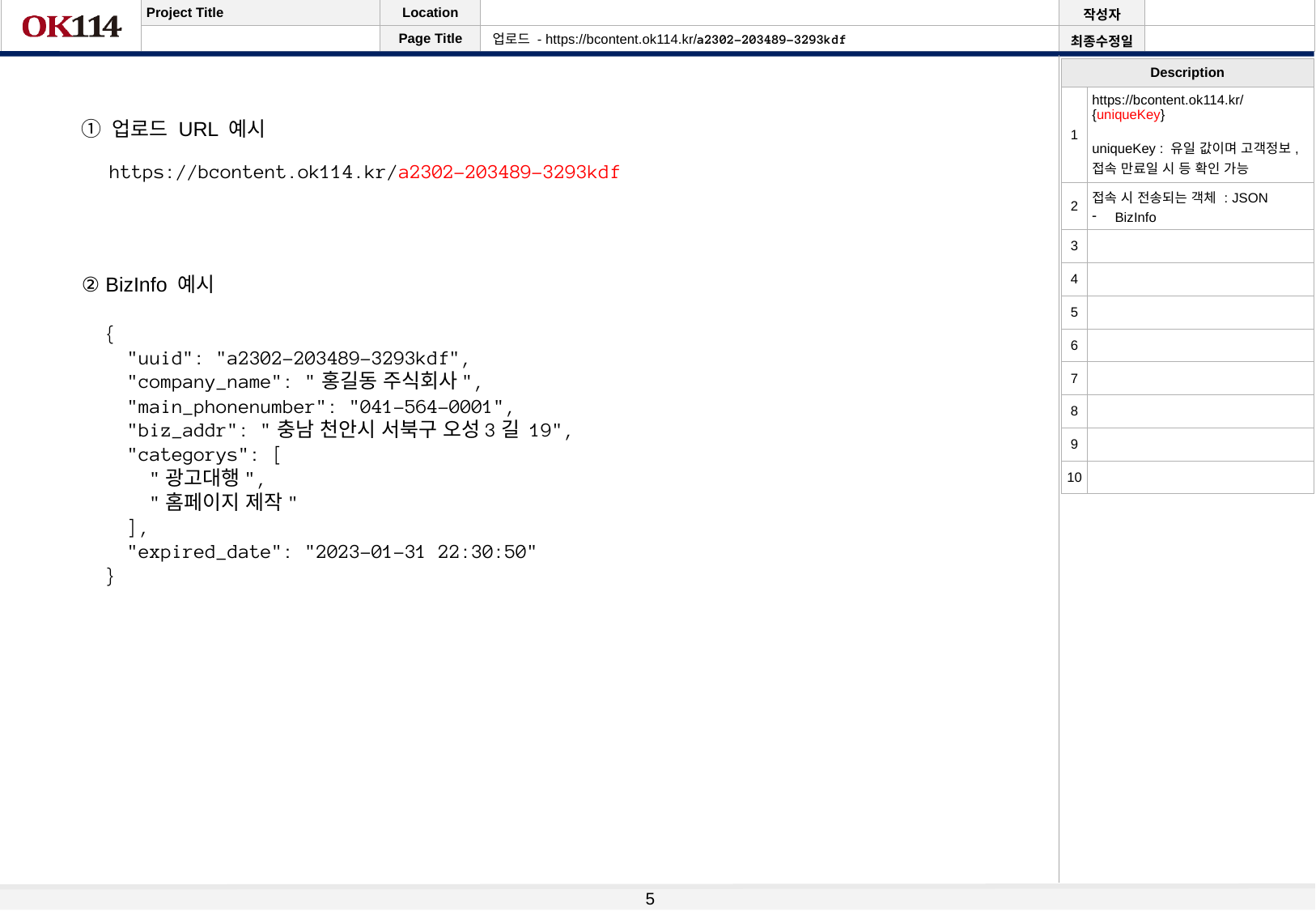

# 업로드 - https://bcontent.ok114.kr/a2302-203489-3293kdf
| Description |  |
| --- | --- |
| 1 | https://bcontent.ok114.kr/{uniqueKey} uniqueKey : 유일 값이며 고객정보, 접속 만료일 시 등 확인 가능 |
| 2 | 접속 시 전송되는 객체 : JSON BizInfo |
| 3 |  |
| 4 |  |
| 5 |  |
| 6 |  |
| 7 |  |
| 8 |  |
| 9 |  |
| 10 |  |
① 업로드 URL 예시
https://bcontent.ok114.kr/a2302-203489-3293kdf
② BizInfo 예시
{
  "uuid": "a2302-203489-3293kdf",
  "company_name": "홍길동 주식회사",
  "main_phonenumber": "041-564-0001",
  "biz_addr": "충남 천안시 서북구 오성3길 19",
  "categorys": [
    "광고대행",
    "홈페이지 제작"
  ],
  "expired_date": "2023-01-31 22:30:50"
}